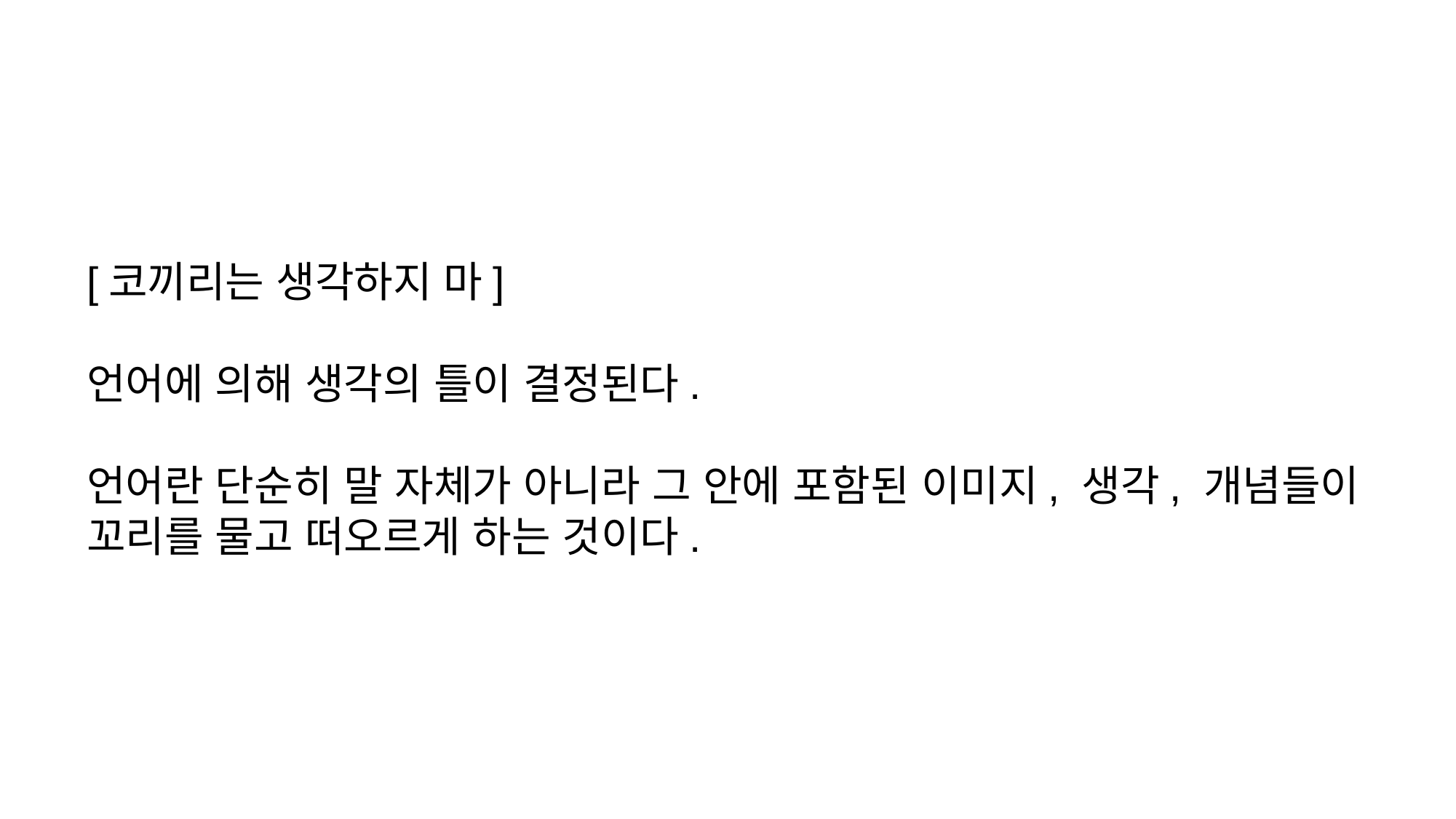

[코끼리는 생각하지 마]

언어에 의해 생각의 틀이 결정된다.

언어란 단순히 말 자체가 아니라 그 안에 포함된 이미지, 생각, 개념들이 꼬리를 물고 떠오르게 하는 것이다.